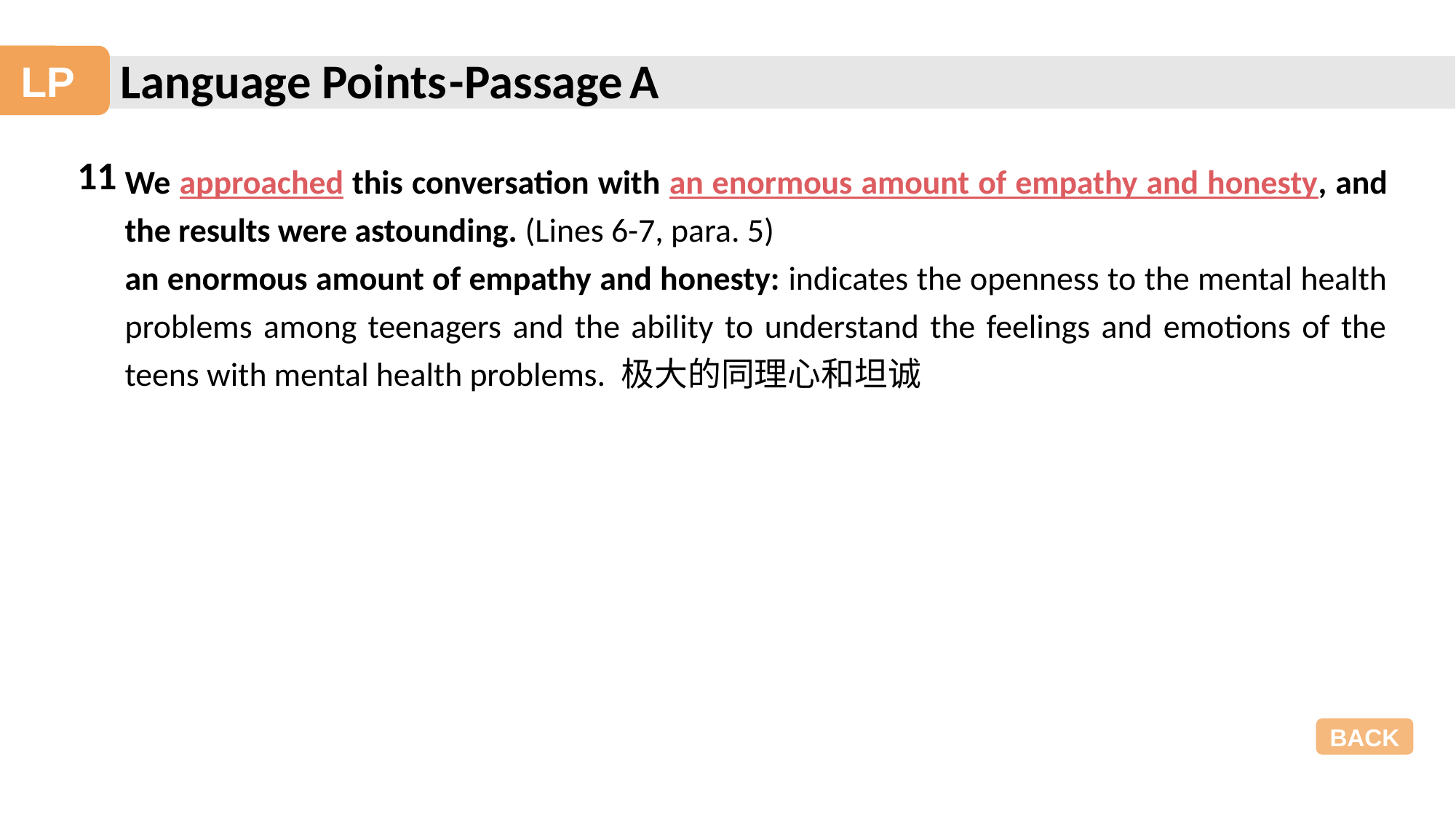

Language Points
-Passage A
LP

11
We approached this conversation with an enormous amount of empathy and honesty, and the results were astounding. (Lines 6-7, para. 5)
an enormous amount of empathy and honesty: indicates the openness to the mental health problems among teenagers and the ability to understand the feelings and emotions of the teens with mental health problems. 极大的同理心和坦诚
BACK